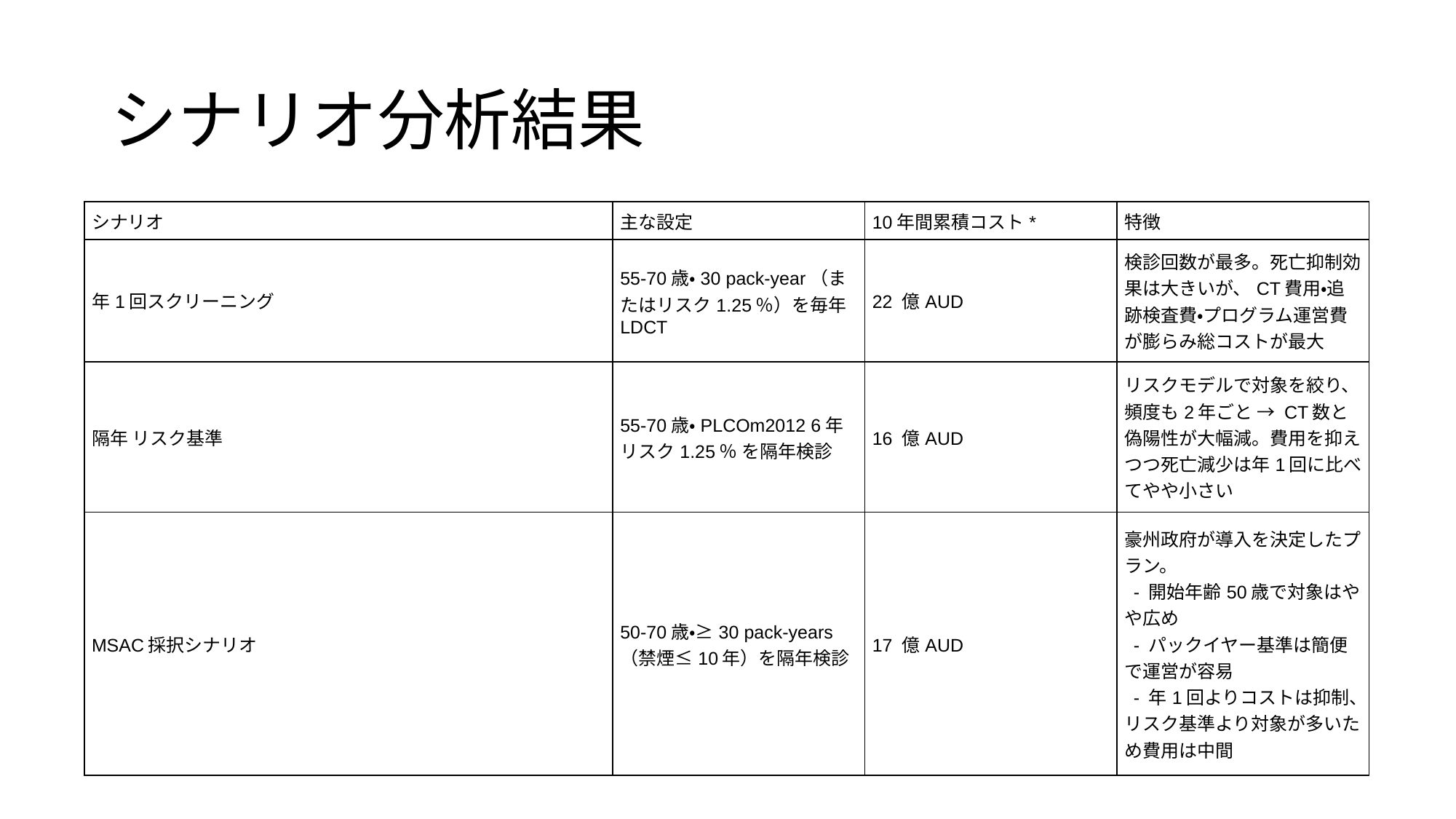

# シナリオ分析結果
| シナリオ | 主な設定 | 10年間累積コスト\* | 特徴 |
| --- | --- | --- | --- |
| 年1回スクリーニング | 55‑70歳・30 pack‑year（またはリスク1.25％）を毎年LDCT | 22 億AUD | 検診回数が最多。死亡抑制効果は大きいが、CT費用・追跡検査費・プログラム運営費が膨らみ総コストが最大 |
| 隔年 リスク基準 | 55‑70歳・PLCOm2012 6年リスク1.25％ を隔年検診 | 16 億AUD | リスクモデルで対象を絞り、頻度も2年ごと → CT数と偽陽性が大幅減。費用を抑えつつ死亡減少は年1回に比べてやや小さい |
| MSAC採択シナリオ | 50‑70歳・≥30 pack‑years（禁煙≤10年）を隔年検診 | 17 億AUD | 豪州政府が導入を決定したプラン。  - 開始年齢50歳で対象はやや広め  - パックイヤー基準は簡便で運営が容易  - 年1回よりコストは抑制、リスク基準より対象が多いため費用は中間 |